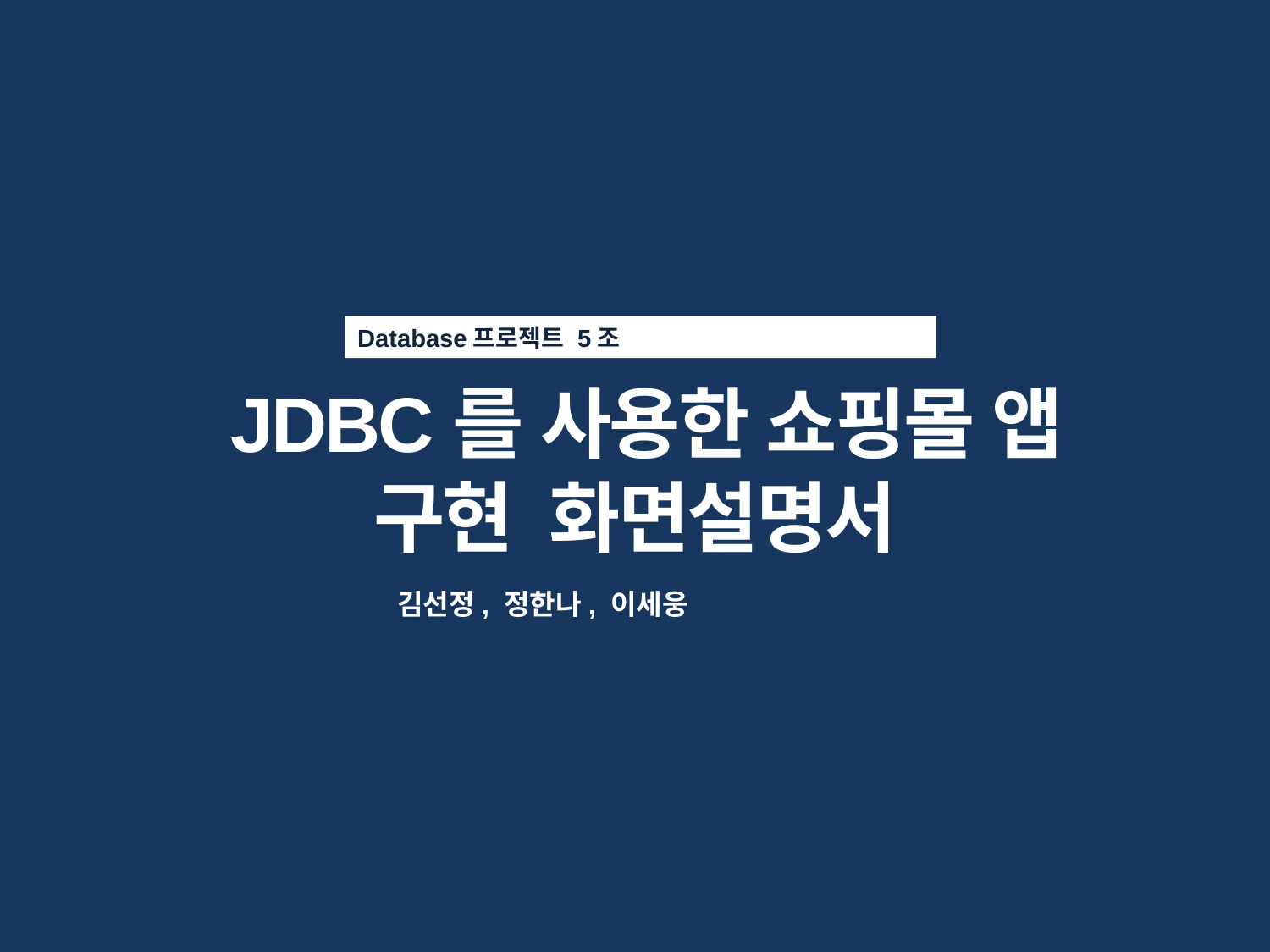

Database프로젝트 5조
 JDBC를 사용한 쇼핑몰 앱 구현  화면설명서
김선정, 정한나, 이세웅